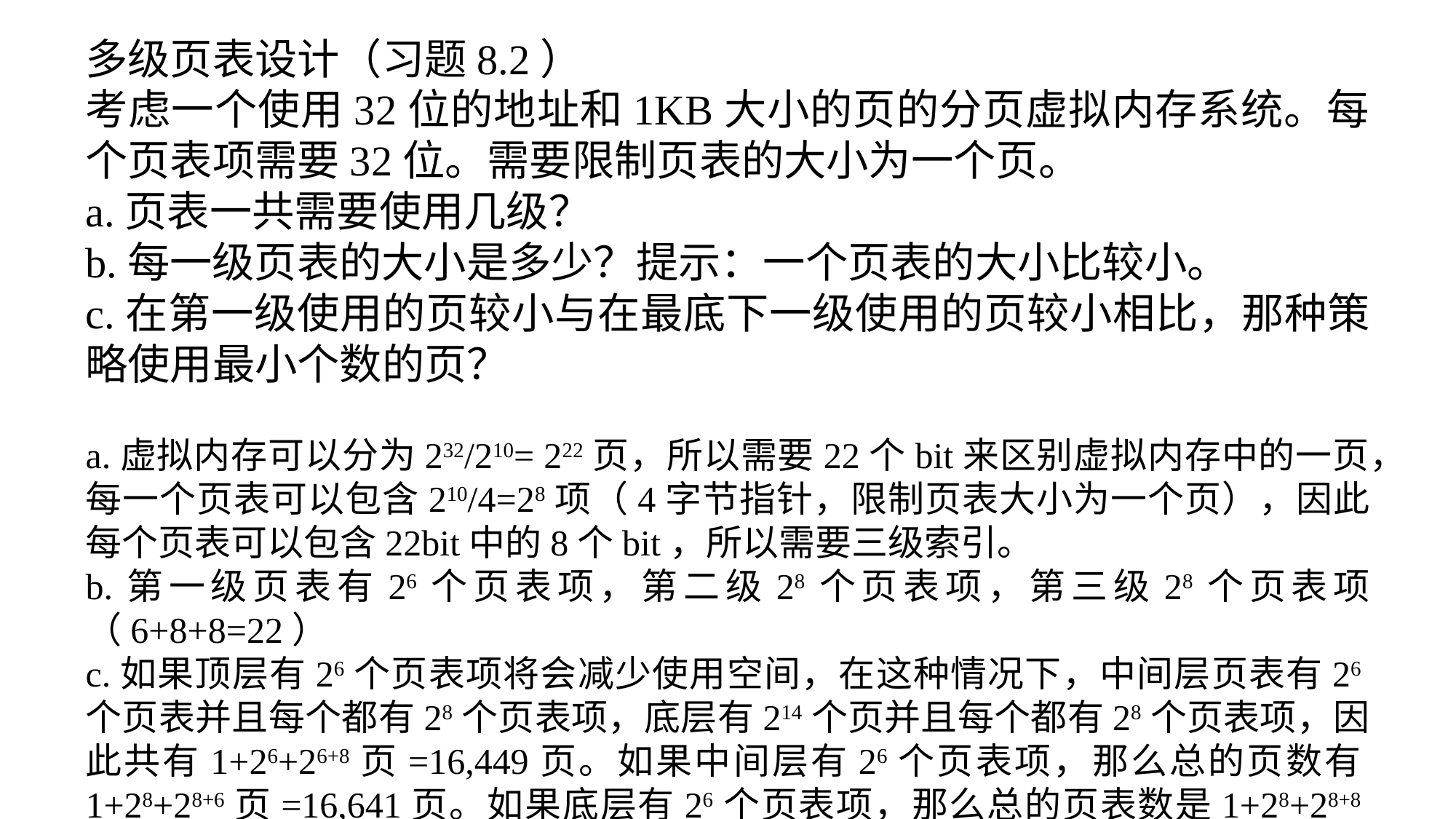

多级页表设计（习题8.2）
考虑一个使用32位的地址和1KB大小的页的分页虚拟内存系统。每个页表项需要32位。需要限制页表的大小为一个页。
a.页表一共需要使用几级？
b.每一级页表的大小是多少？提示：一个页表的大小比较小。
c.在第一级使用的页较小与在最底下一级使用的页较小相比，那种策略使用最小个数的页？

a.虚拟内存可以分为232/210= 222页，所以需要22个bit来区别虚拟内存中的一页，每一个页表可以包含210/4=28项（4字节指针，限制页表大小为一个页），因此每个页表可以包含22bit中的8个bit，所以需要三级索引。
b.第一级页表有26个页表项，第二级28个页表项，第三级28个页表项（6+8+8=22）
c.如果顶层有26个页表项将会减少使用空间，在这种情况下，中间层页表有26个页表并且每个都有28个页表项，底层有214个页并且每个都有28个页表项，因此共有1+26+26+8页=16,449页。如果中间层有26个页表项，那么总的页数有1+28+28+6页=16,641页。如果底层有26个页表项，那么总的页表数是1+28+28+8页=65,973页。